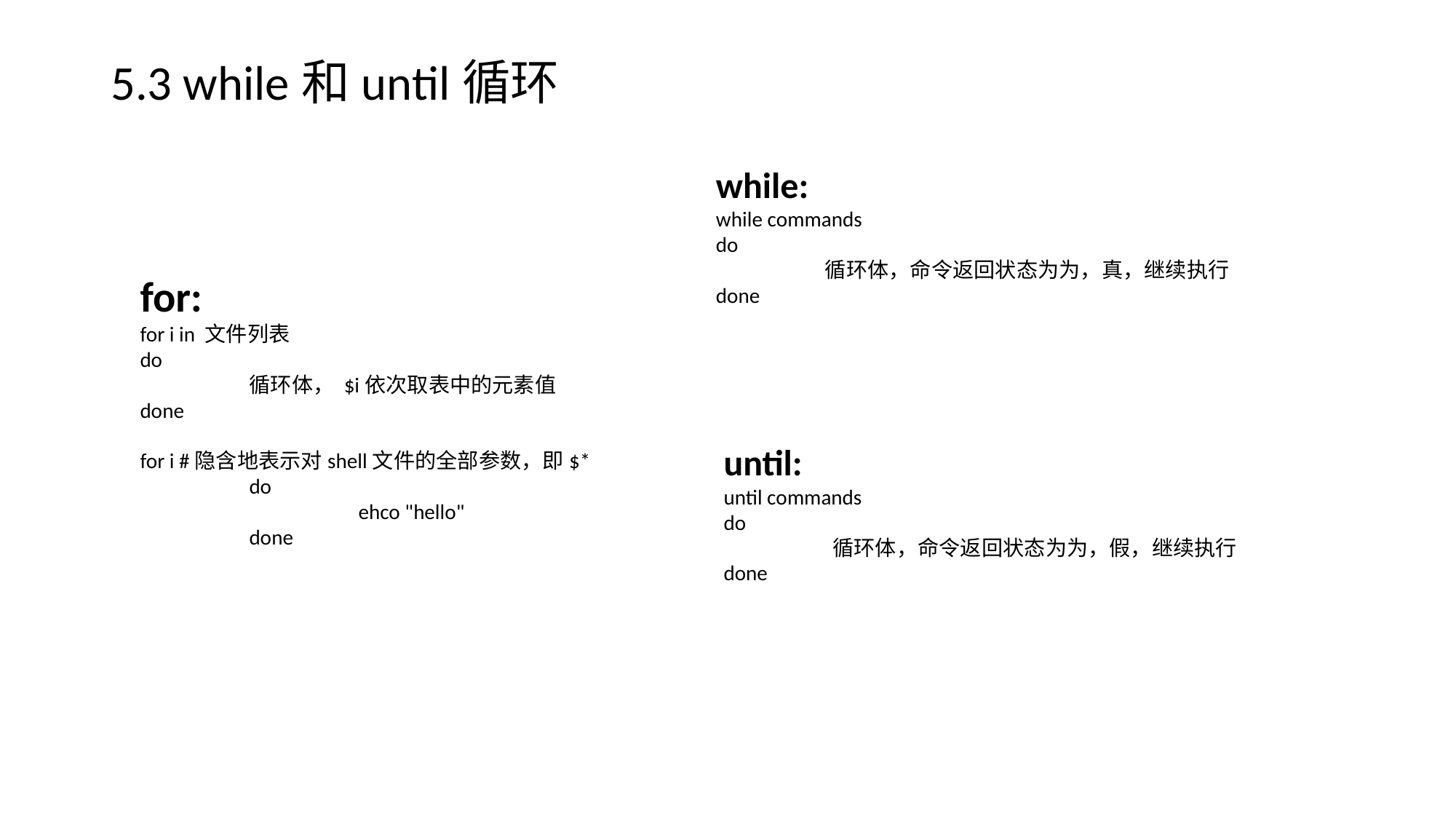

# 5.3 while和until循环
while:
while commands
do
	循环体，命令返回状态为为，真，继续执行
done
for:
for i in 文件列表
do
	循环体， $i依次取表中的元素值
done

for i #隐含地表示对shell文件的全部参数，即$*
	do
		ehco "hello"
	done
until:
until commands
do
	循环体，命令返回状态为为，假，继续执行
done